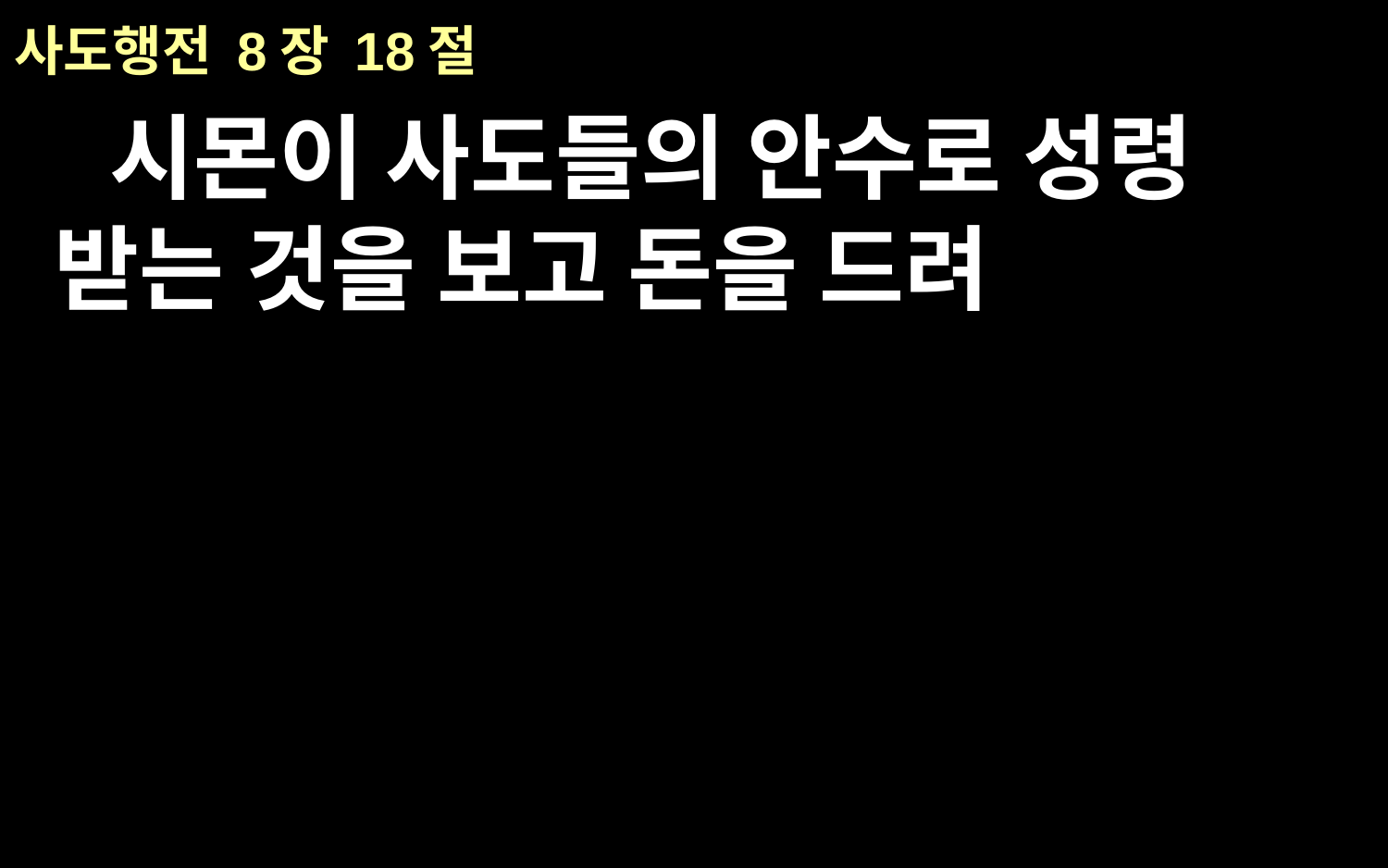

# 사도행전 8장 18절
시몬이 사도들의 안수로 성령 받는 것을 보고 돈을 드려